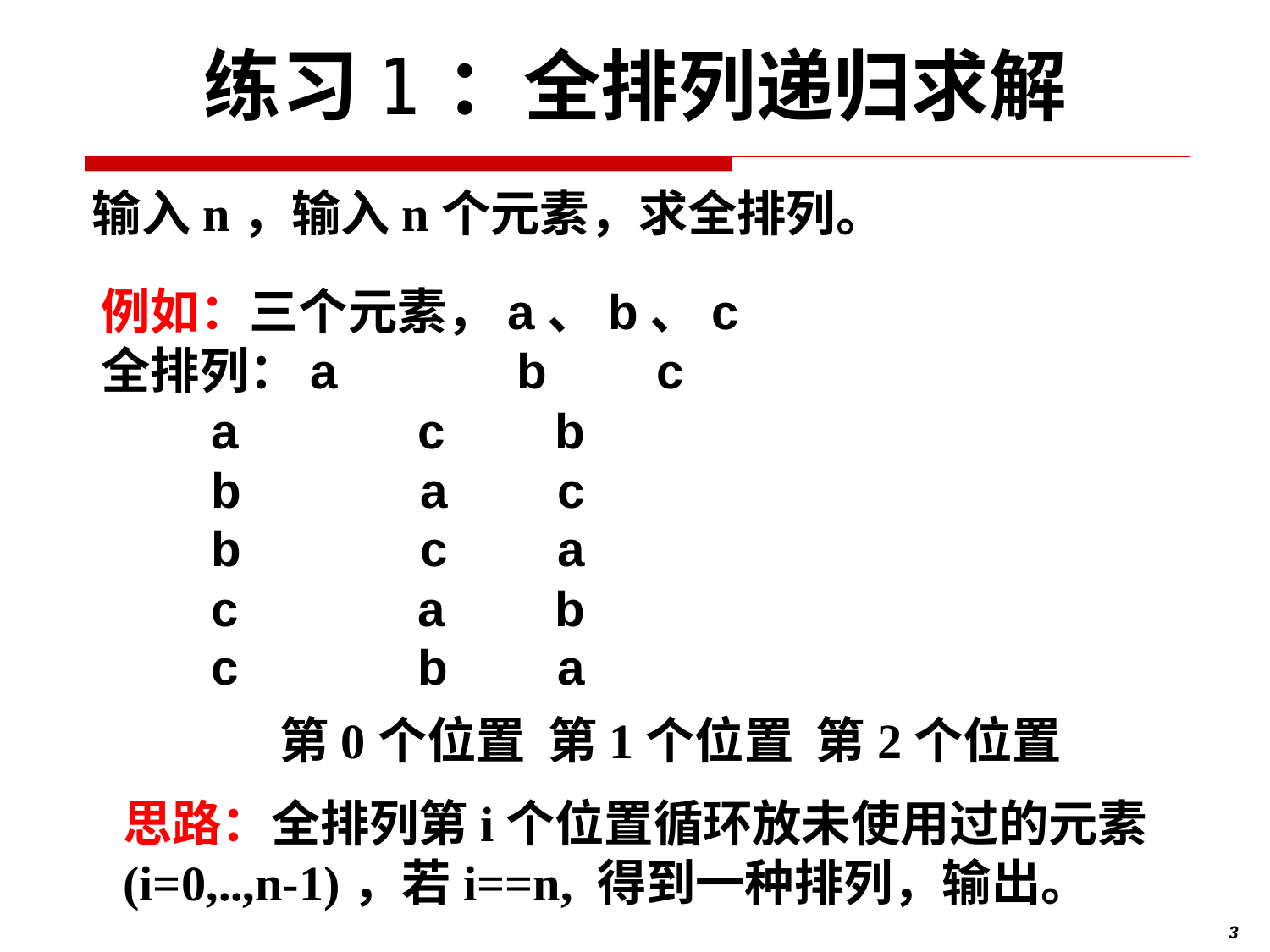

# 练习1：全排列递归求解
输入n，输入n个元素，求全排列。
例如：三个元素，a、b、c
全排列：a             b        c
        a             c        b
        b             a        c
        b             c        a
        c             a        b
        c             b        a

第0个位置  第1个位置  第2个位置
思路：全排列第i个位置循环放未使用过的元素(i=0,..,n-1)，若i==n, 得到一种排列，输出。
3